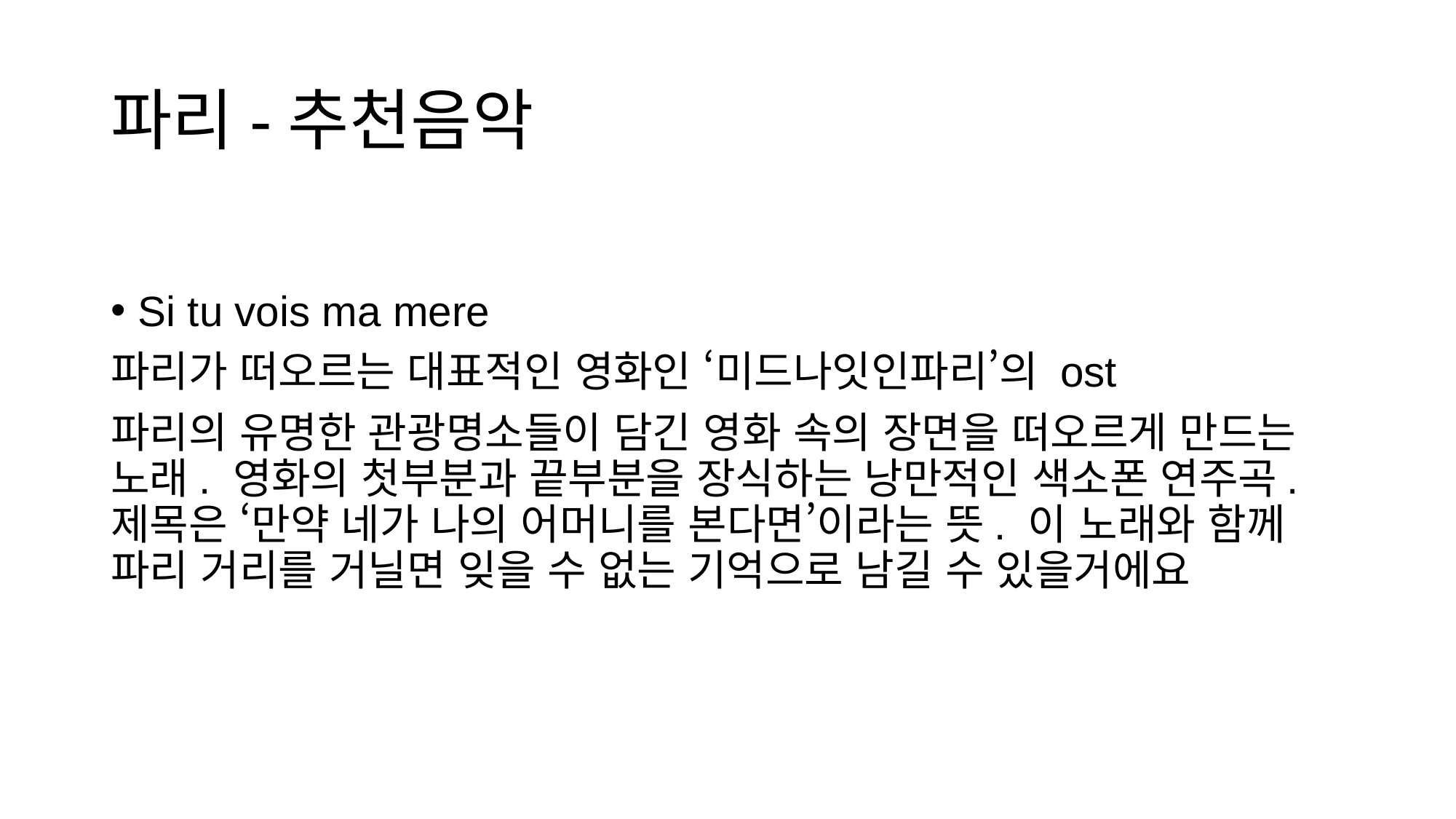

# 파리-추천음악

Si tu vois ma mere
파리가 떠오르는 대표적인 영화인 ‘미드나잇인파리’의 ost
파리의 유명한 관광명소들이 담긴 영화 속의 장면을 떠오르게 만드는 노래. 영화의 첫부분과 끝부분을 장식하는 낭만적인 색소폰 연주곡. 제목은 ‘만약 네가 나의 어머니를 본다면’이라는 뜻. 이 노래와 함께 파리 거리를 거닐면 잊을 수 없는 기억으로 남길 수 있을거에요